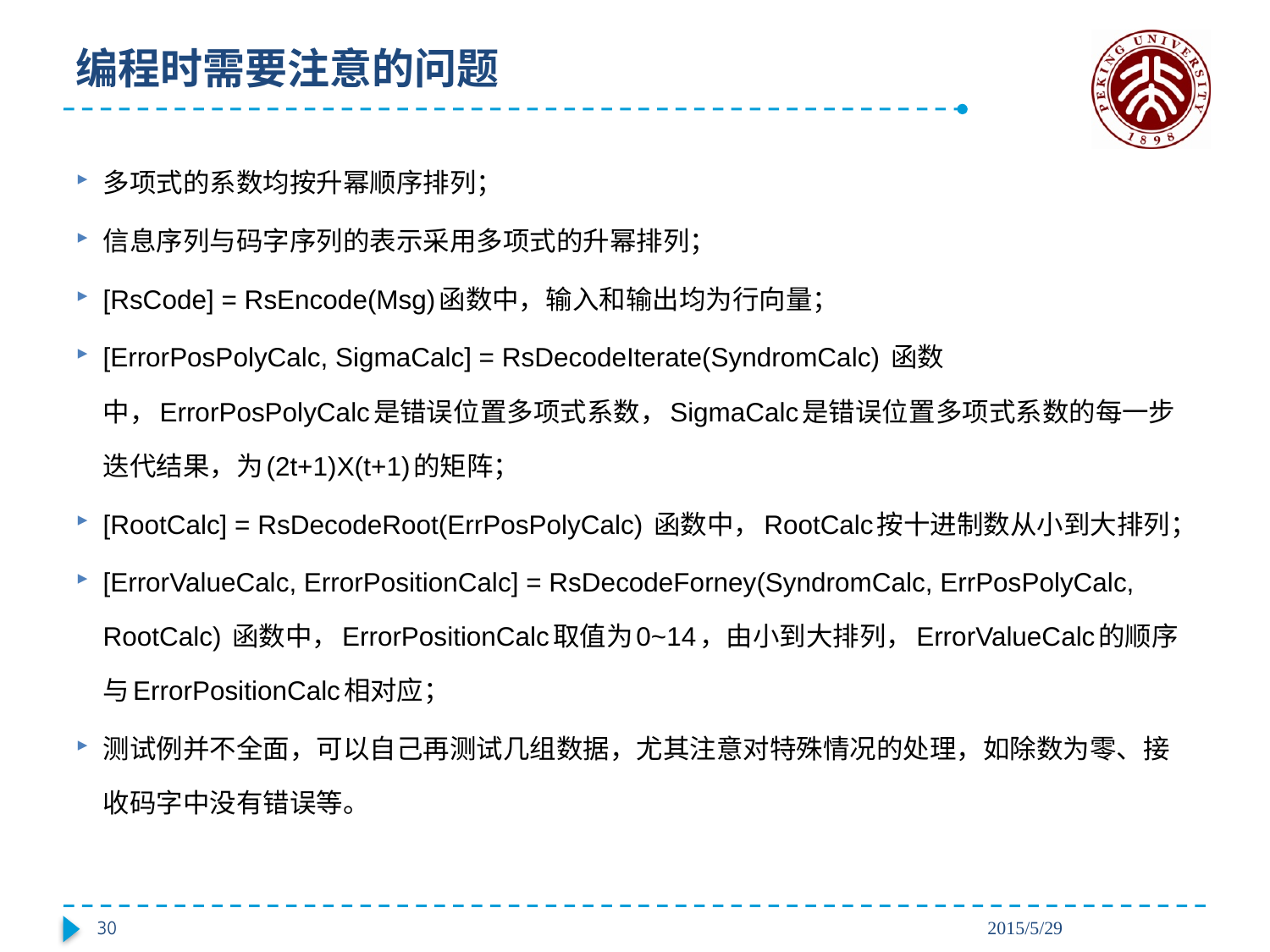

# 编程时需要注意的问题
多项式的系数均按升幂顺序排列；
信息序列与码字序列的表示采用多项式的升幂排列；
[RsCode] = RsEncode(Msg)函数中，输入和输出均为行向量；
[ErrorPosPolyCalc, SigmaCalc] = RsDecodeIterate(SyndromCalc) 函数中，ErrorPosPolyCalc是错误位置多项式系数，SigmaCalc是错误位置多项式系数的每一步迭代结果，为(2t+1)X(t+1)的矩阵；
[RootCalc] = RsDecodeRoot(ErrPosPolyCalc) 函数中，RootCalc按十进制数从小到大排列；
[ErrorValueCalc, ErrorPositionCalc] = RsDecodeForney(SyndromCalc, ErrPosPolyCalc, RootCalc) 函数中，ErrorPositionCalc取值为0~14，由小到大排列，ErrorValueCalc的顺序与ErrorPositionCalc相对应；
测试例并不全面，可以自己再测试几组数据，尤其注意对特殊情况的处理，如除数为零、接收码字中没有错误等。

30
2015/5/29